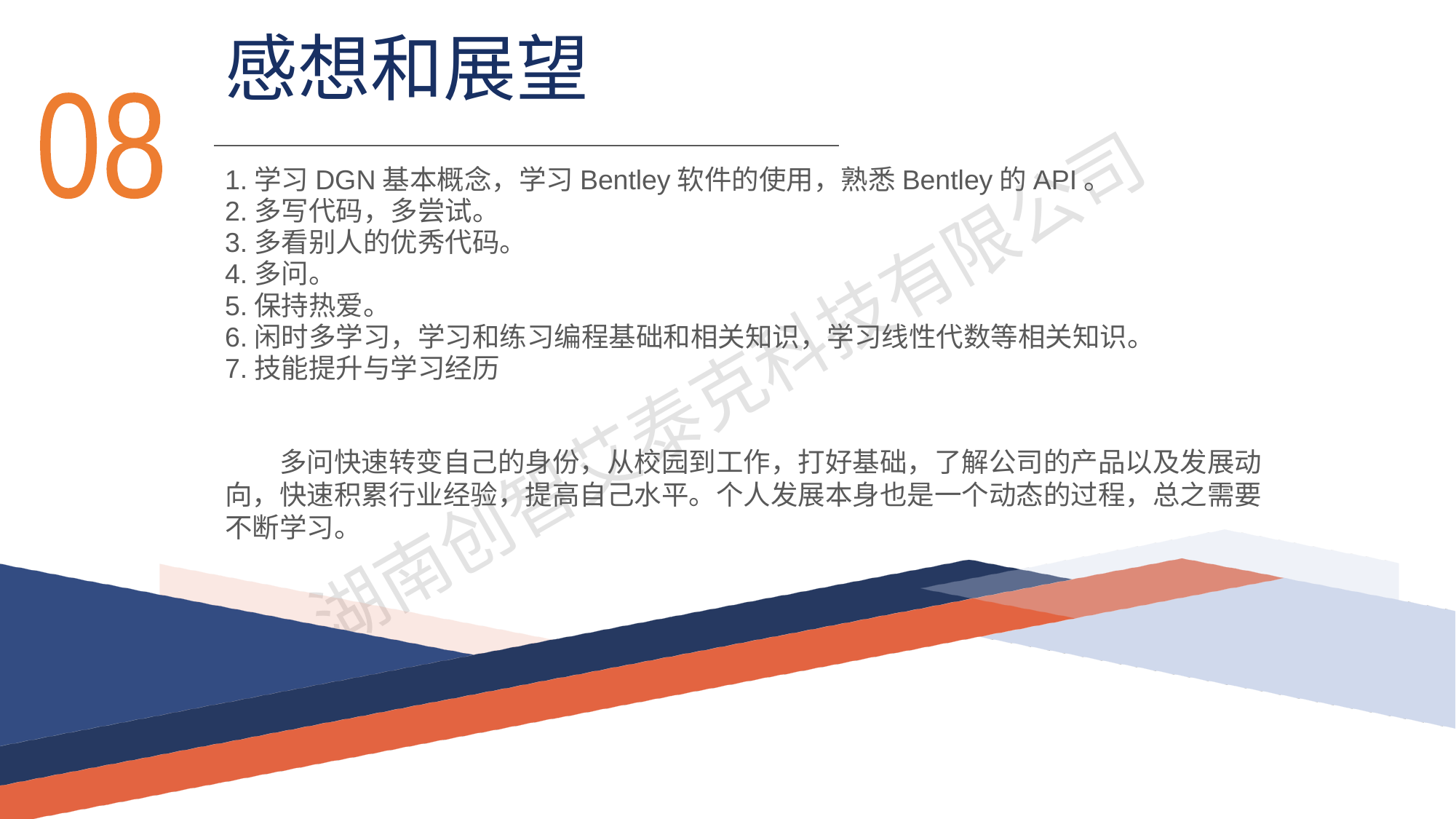

感想和展望
08
1.学习DGN基本概念，学习Bentley软件的使用，熟悉Bentley的API。
2.多写代码，多尝试。
3.多看别人的优秀代码。
4.多问。
5.保持热爱。
6.闲时多学习，学习和练习编程基础和相关知识，学习线性代数等相关知识。
7.技能提升与学习经历

多问快速转变自己的身份，从校园到工作，打好基础，了解公司的产品以及发展动向，快速积累行业经验，提高自己水平。个人发展本身也是一个动态的过程，总之需要不断学习。